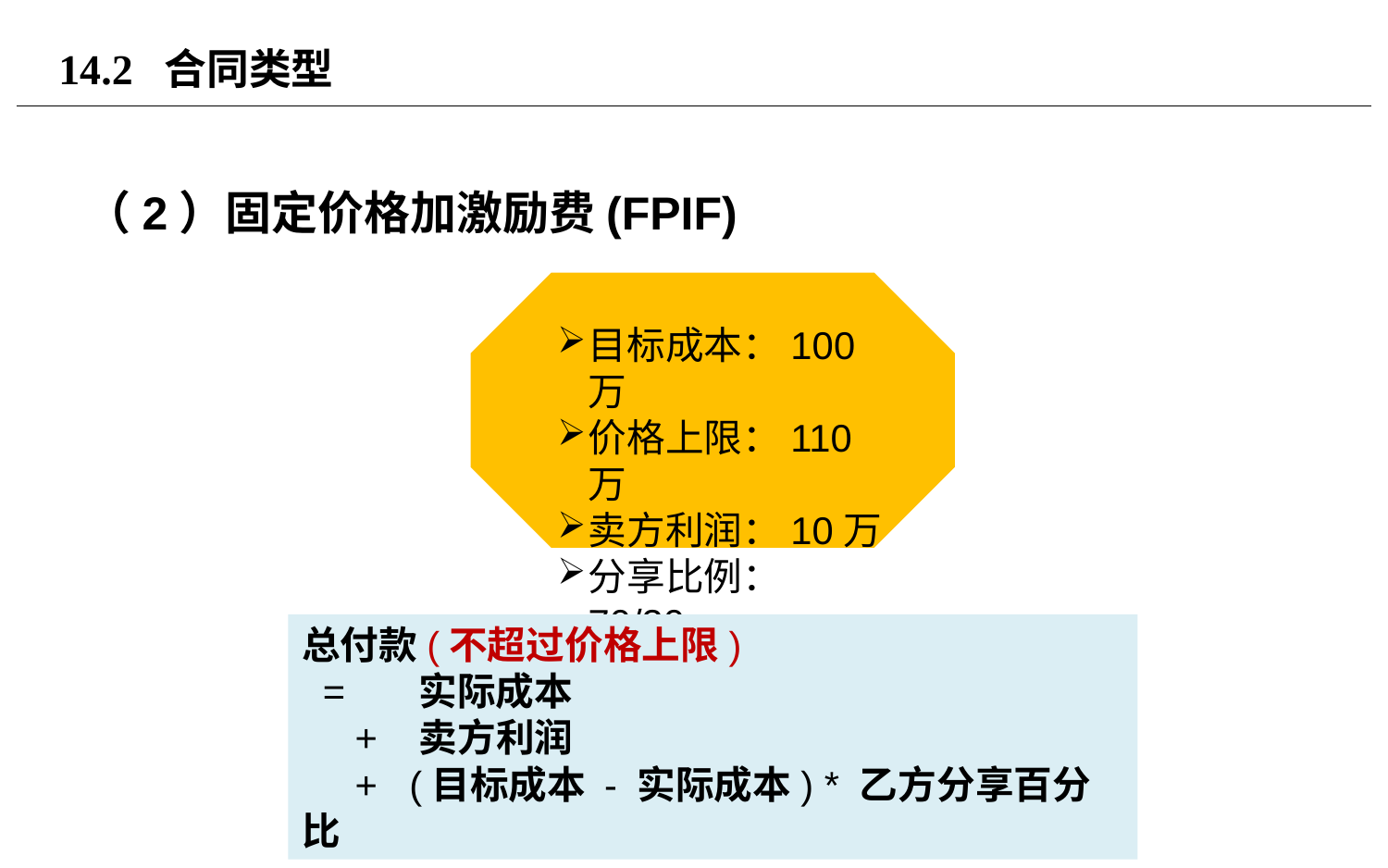

# 14.2  合同类型
（2）固定价格加激励费(FPIF)
15

目标成本：100万
价格上限：110万
卖方利润：10万
分享比例：70/30
总付款(不超过价格上限)
  =      实际成本
     +   卖方利润
     +   (目标成本 - 实际成本) * 乙方分享百分比